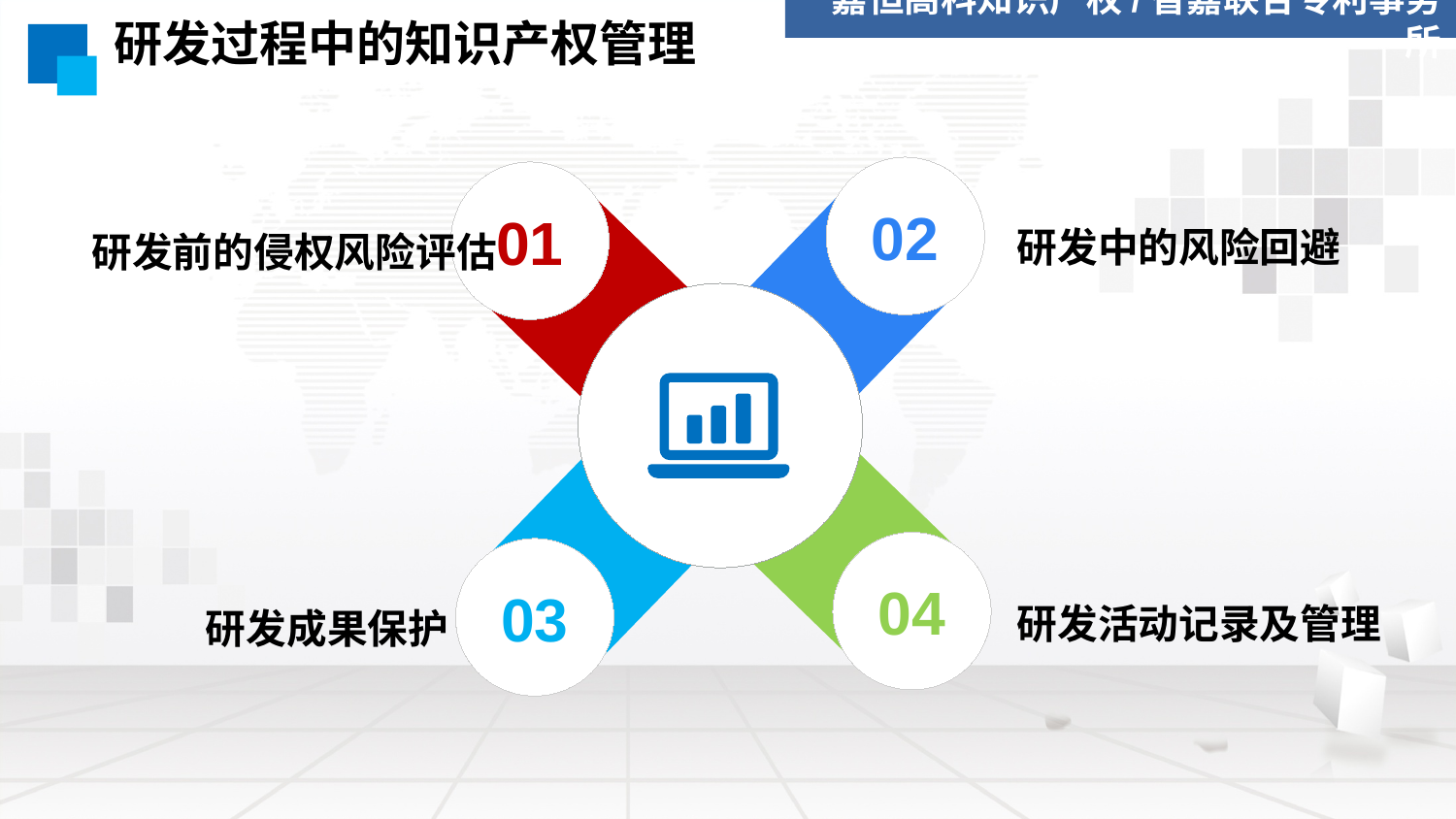

嘉恒高科知识产权/智嘉联合专利事务所
# 研发过程中的知识产权管理
02
01

04
03
研发中的风险回避
研发前的侵权风险评估
研发活动记录及管理
研发成果保护